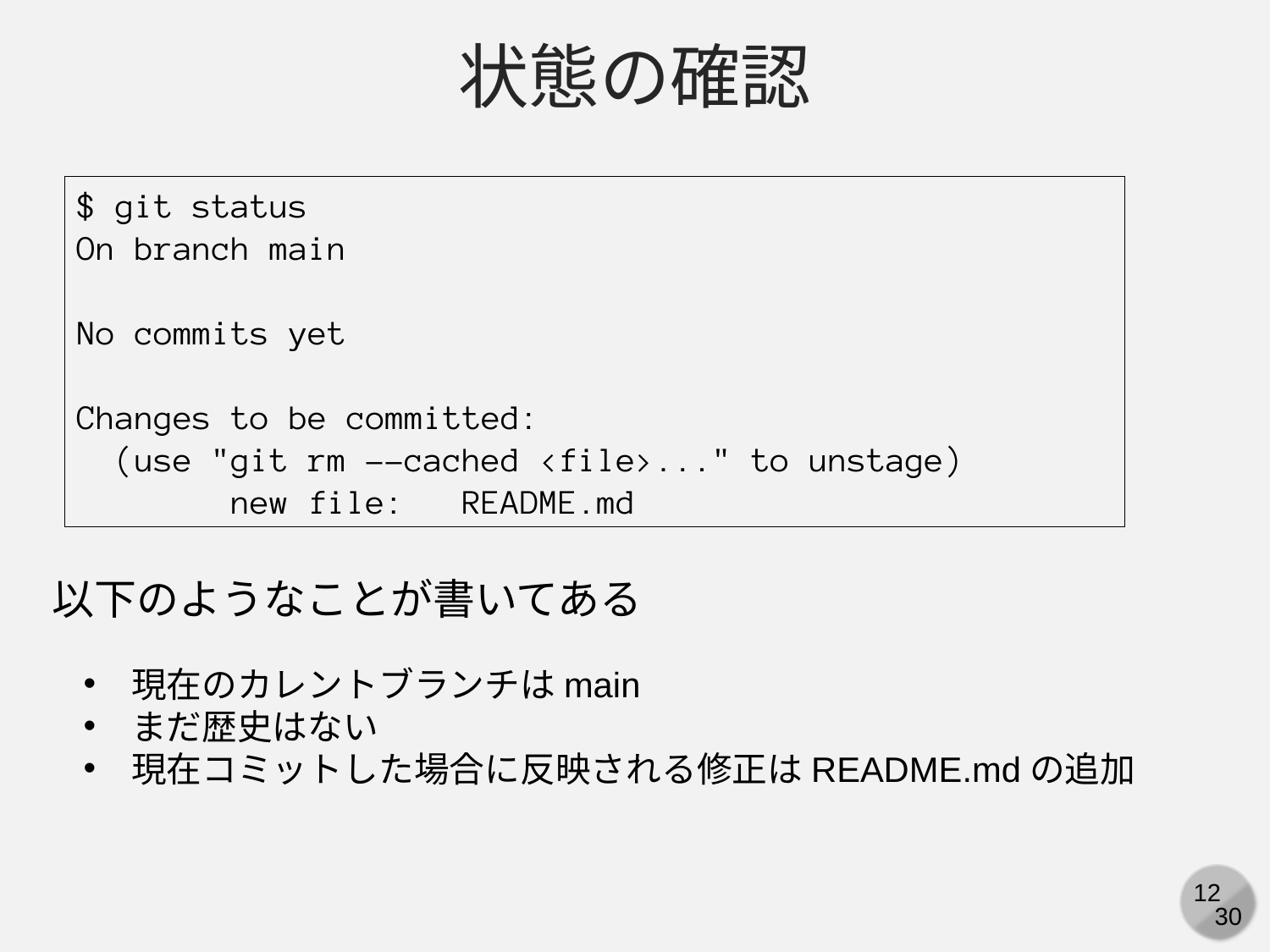

状態の確認
$ git status
On branch main

No commits yet

Changes to be committed:
  (use "git rm --cached <file>..." to unstage)
        new file:   README.md
以下のようなことが書いてある
現在のカレントブランチはmain
まだ歴史はない
現在コミットした場合に反映される修正はREADME.mdの追加